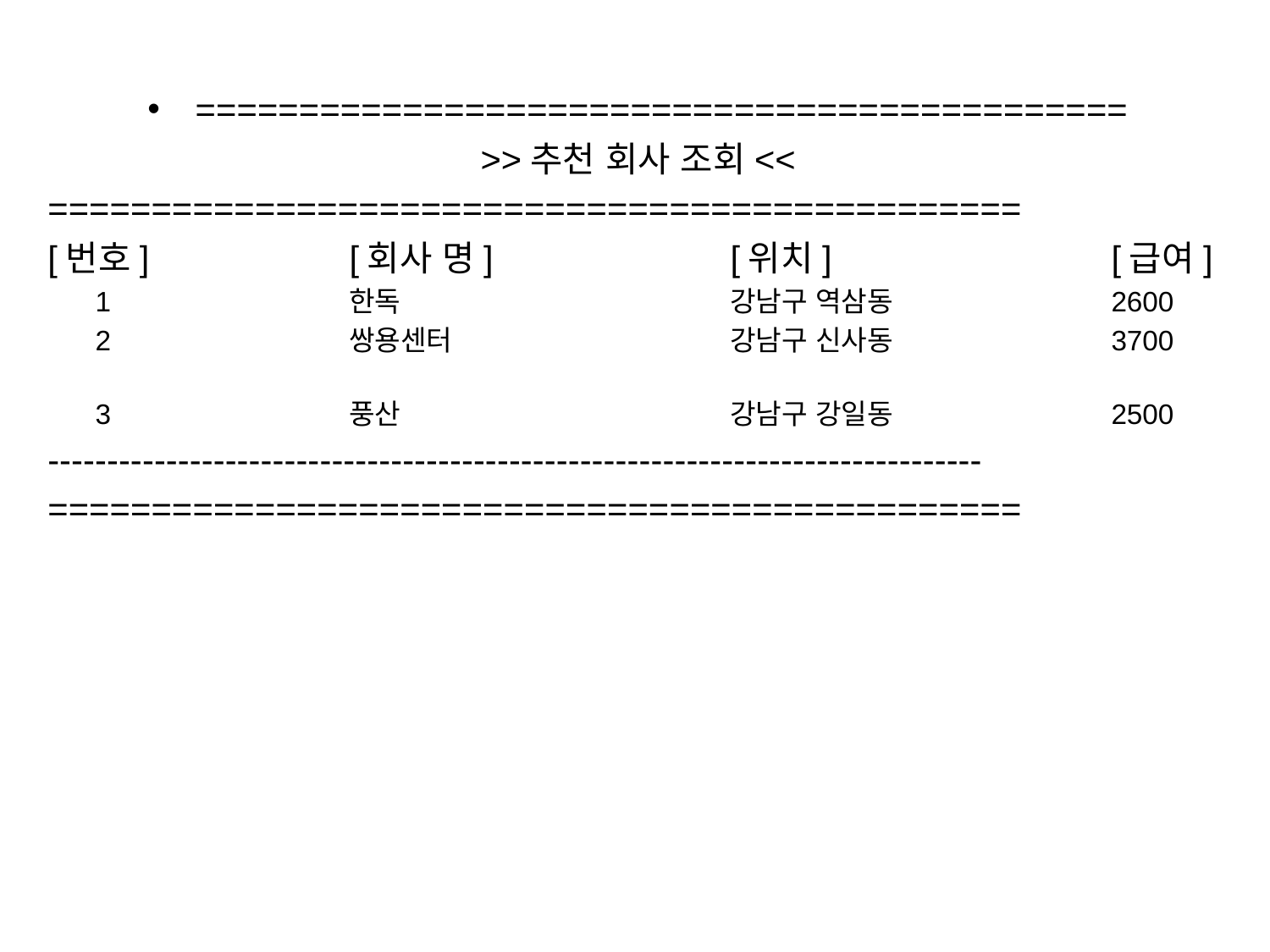

=============================================
>>추천 회사 조회<<
===============================================
[번호]		[회사 명]		[위치]			[급여]
	1		한독			강남구 역삼동		2600
	2		쌍용센터			강남구 신사동		3700
	3		풍산			강남구 강일동		2500
-------------------------------------------------------------------------------
===============================================